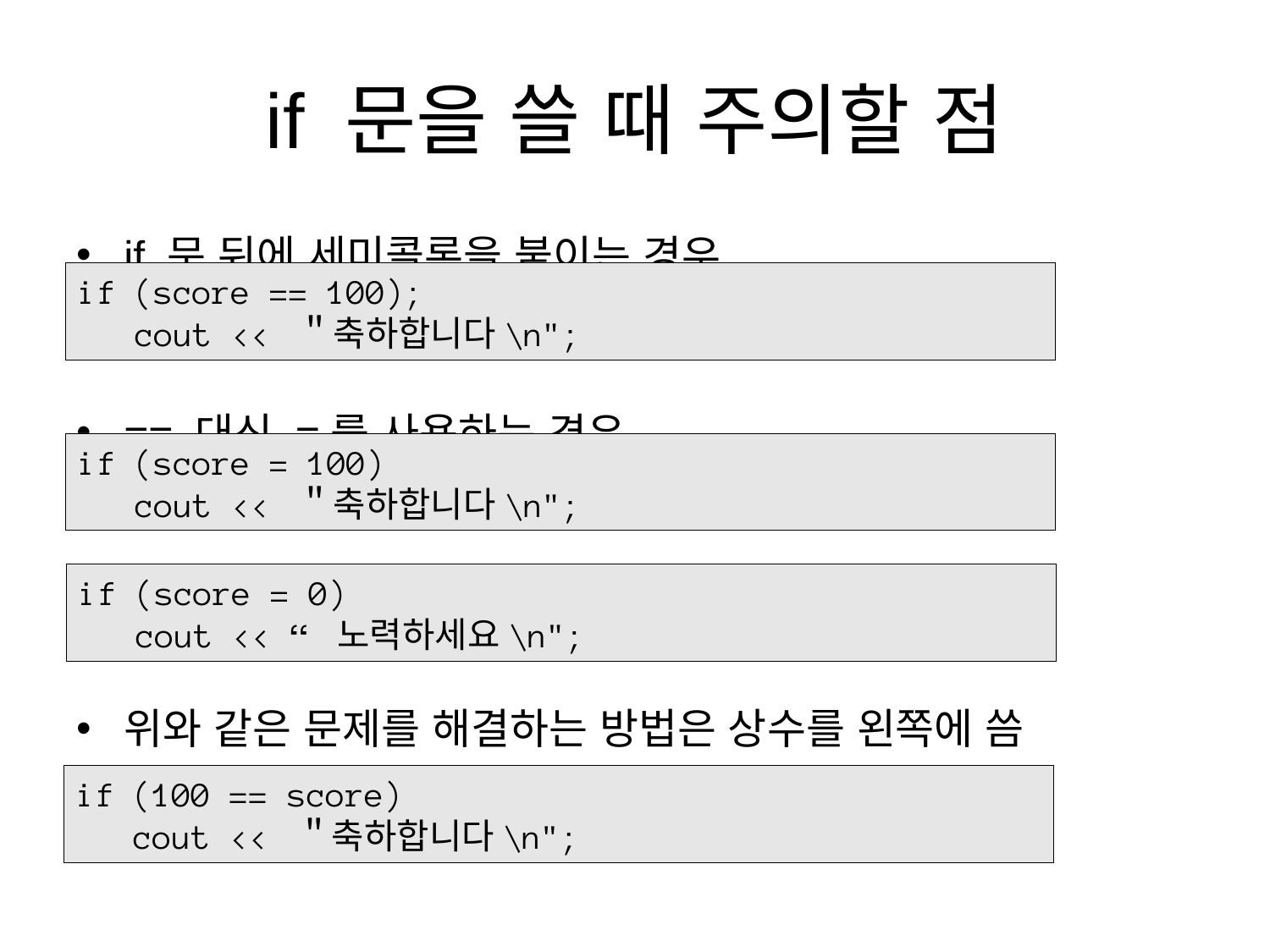

# if 문을 쓸 때 주의할 점
if 문 뒤에 세미콜론을 붙이는 경우

== 대신 =를 사용하는 경우

위와 같은 문제를 해결하는 방법은 상수를 왼쪽에 씀

if (score == 100);
   cout << ＂축하합니다\n";
if (score = 100)
   cout << ＂축하합니다\n";
if (score = 0)
   cout << “ 노력하세요\n";
if (100 == score)
   cout << ＂축하합니다\n";